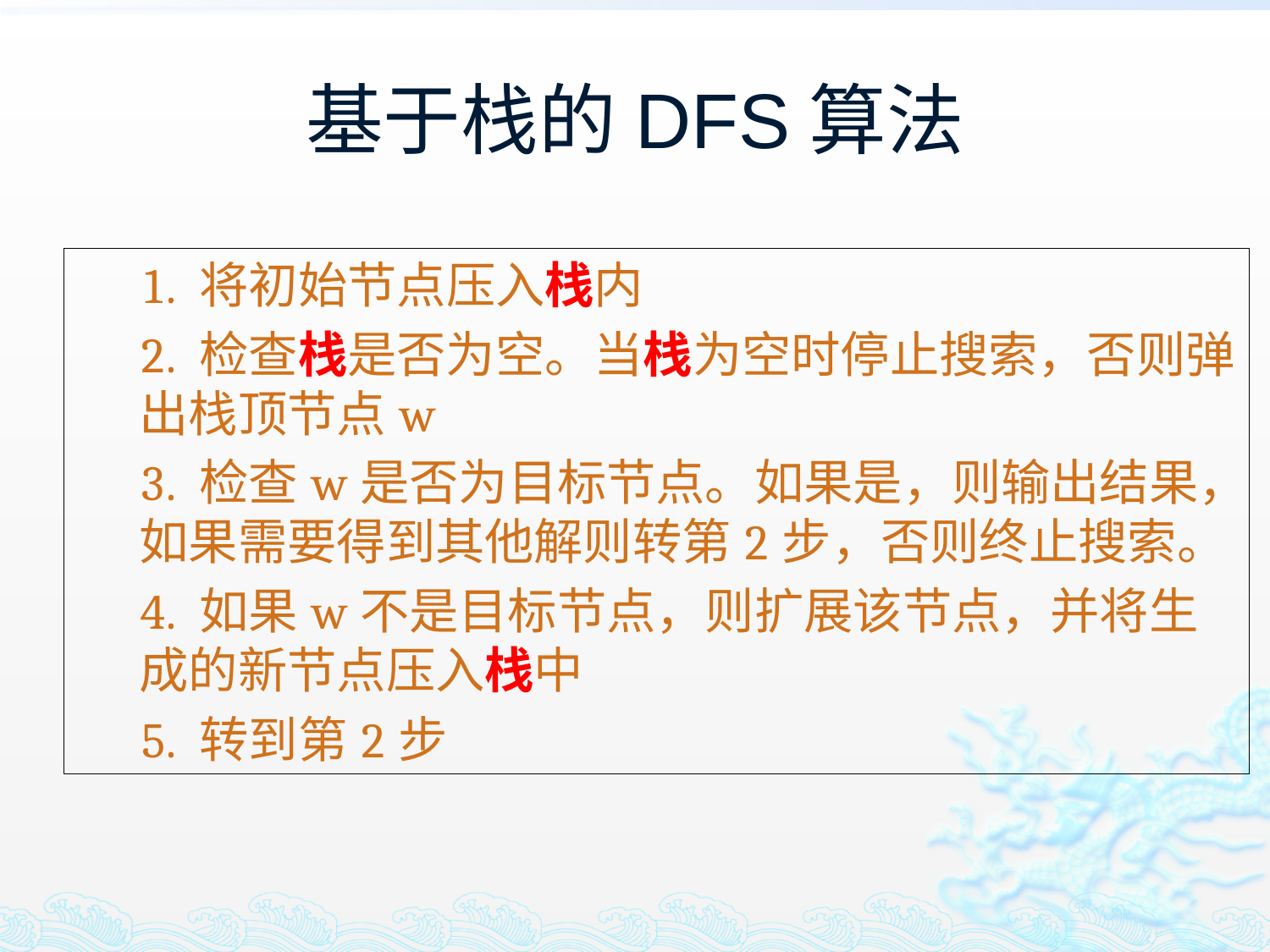

# 基于栈的DFS算法
1. 将初始节点压入栈内
2. 检查栈是否为空。当栈为空时停止搜索，否则弹出栈顶节点w
3. 检查w是否为目标节点。如果是，则输出结果，如果需要得到其他解则转第2步，否则终止搜索。
4. 如果w不是目标节点，则扩展该节点，并将生成的新节点压入栈中
5. 转到第2步